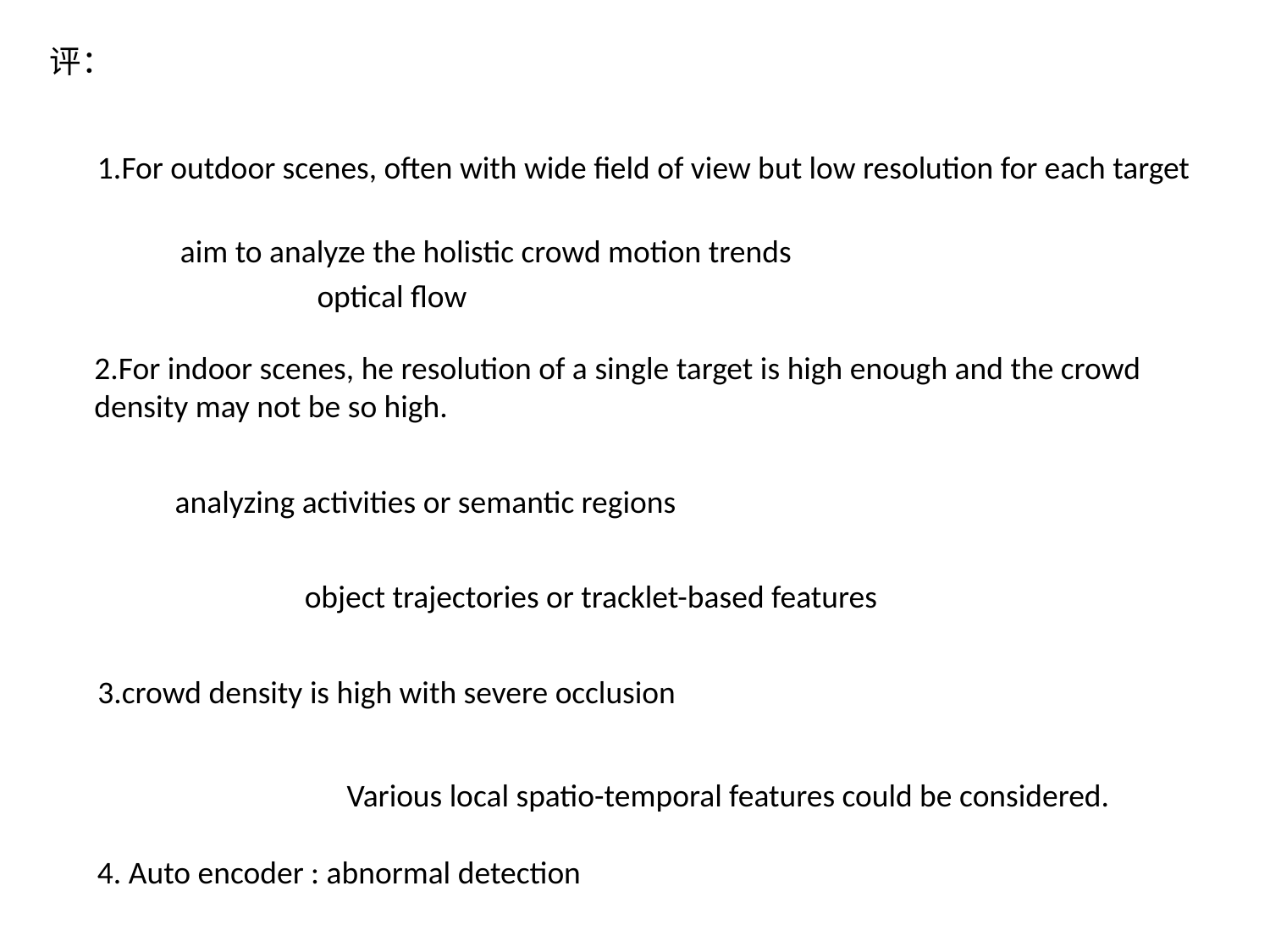

评：
1.For outdoor scenes, often with wide field of view but low resolution for each target
aim to analyze the holistic crowd motion trends
optical ﬂow
2.For indoor scenes, he resolution of a single target is high enough and the crowd density may not be so high.
analyzing activities or semantic regions
object trajectories or tracklet-based features
3.crowd density is high with severe occlusion
Various local spatio-temporal features could be considered.
4. Auto encoder : abnormal detection